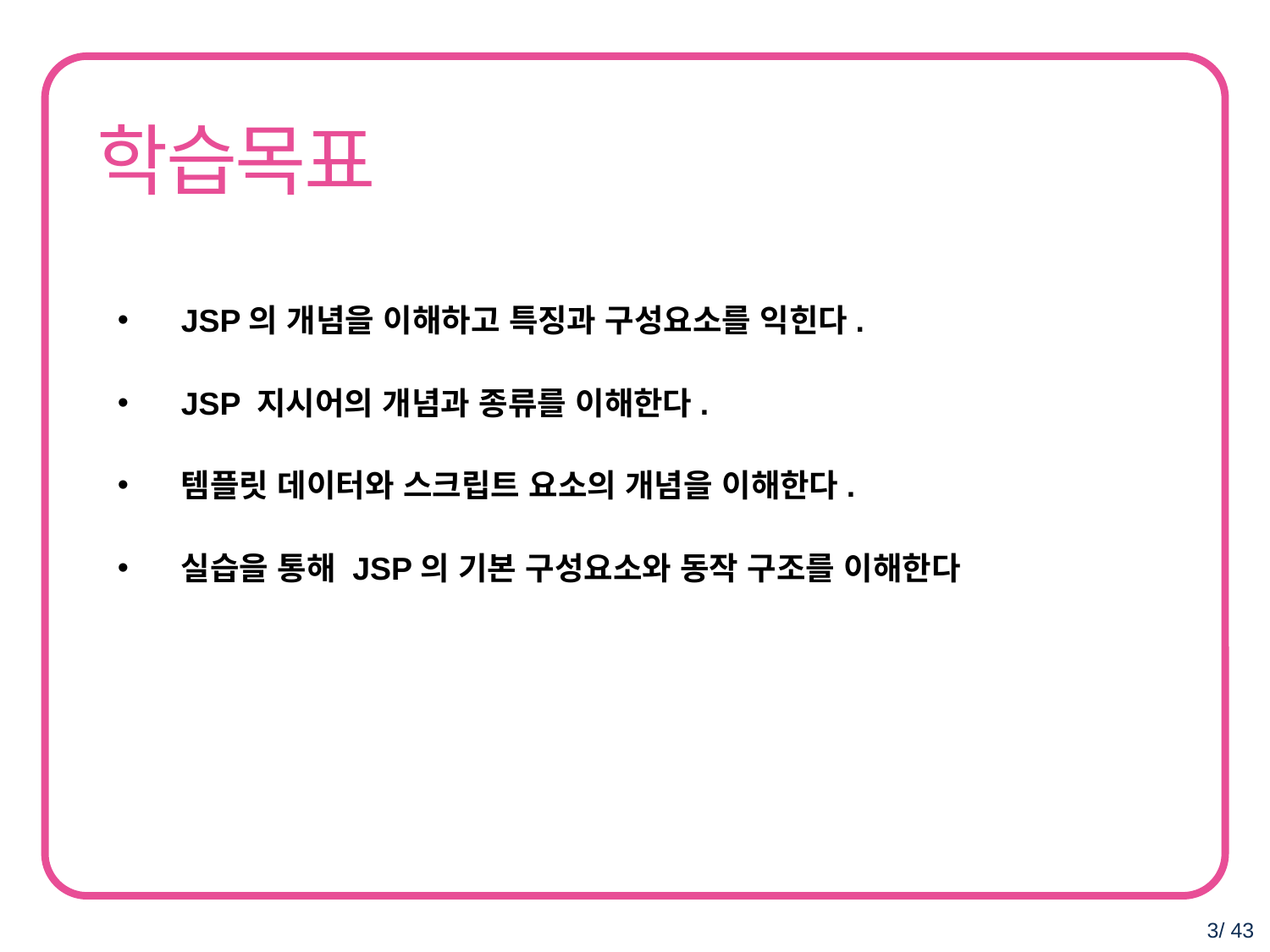

JSP의 개념을 이해하고 특징과 구성요소를 익힌다.
JSP 지시어의 개념과 종류를 이해한다.
템플릿 데이터와 스크립트 요소의 개념을 이해한다.
실습을 통해 JSP의 기본 구성요소와 동작 구조를 이해한다